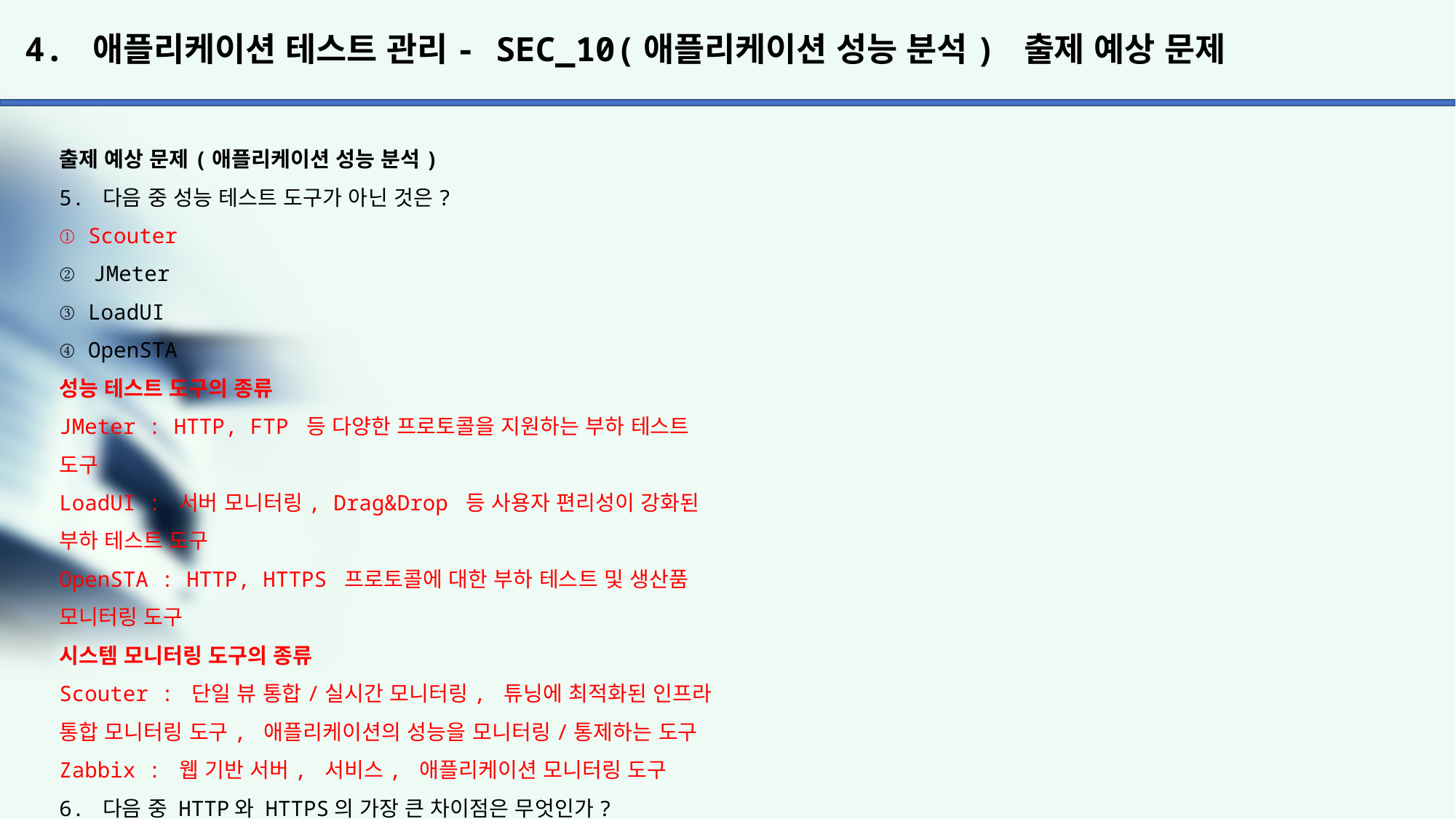

# 4. 애플리케이션 테스트 관리- SEC_10(애플리케이션 성능 분석) 출제 예상 문제
출제 예상 문제(애플리케이션 성능 분석)
5. 다음 중 성능 테스트 도구가 아닌 것은?
① Scouter
② JMeter
③ LoadUI
④ OpenSTA
성능 테스트 도구의 종류
JMeter : HTTP, FTP 등 다양한 프로토콜을 지원하는 부하 테스트
도구
LoadUI : 서버 모니터링, Drag&Drop 등 사용자 편리성이 강화된
부하 테스트 도구
OpenSTA : HTTP, HTTPS 프로토콜에 대한 부하 테스트 및 생산품
모니터링 도구
시스템 모니터링 도구의 종류
Scouter : 단일 뷰 통합/실시간 모니터링, 튜닝에 최적화된 인프라 통합 모니터링 도구, 애플리케이션의 성능을 모니터링/통제하는 도구
Zabbix : 웹 기반 서버, 서비스, 애플리케이션 모니터링 도구
6. 다음 중 HTTP와 HTTPS의 가장 큰 차이점은 무엇인가?
① 프로토콜			② 암호화
③ 클라이언트/서버 통신	④ 웹 환경
HTTP(Hyper Text Transfer Protocol) : 인터넷에서 데이터를 주고
받을 수 있는 프로토콜
HTTPS(Hyper Text Transfer Protocol Secure Socket) : 기본 골격
이나 사용 목적 등은 HTTP와 거의 동일하지만 데이터를 주고 받는
과정에서 ‘보안’요소가 추가되었다는 것이 가장 큰 차이점이다.
HTTPS를 사용하면 서버와 클라이언트 사이의 모든 통신 내용이
암호화가 이루어진다.